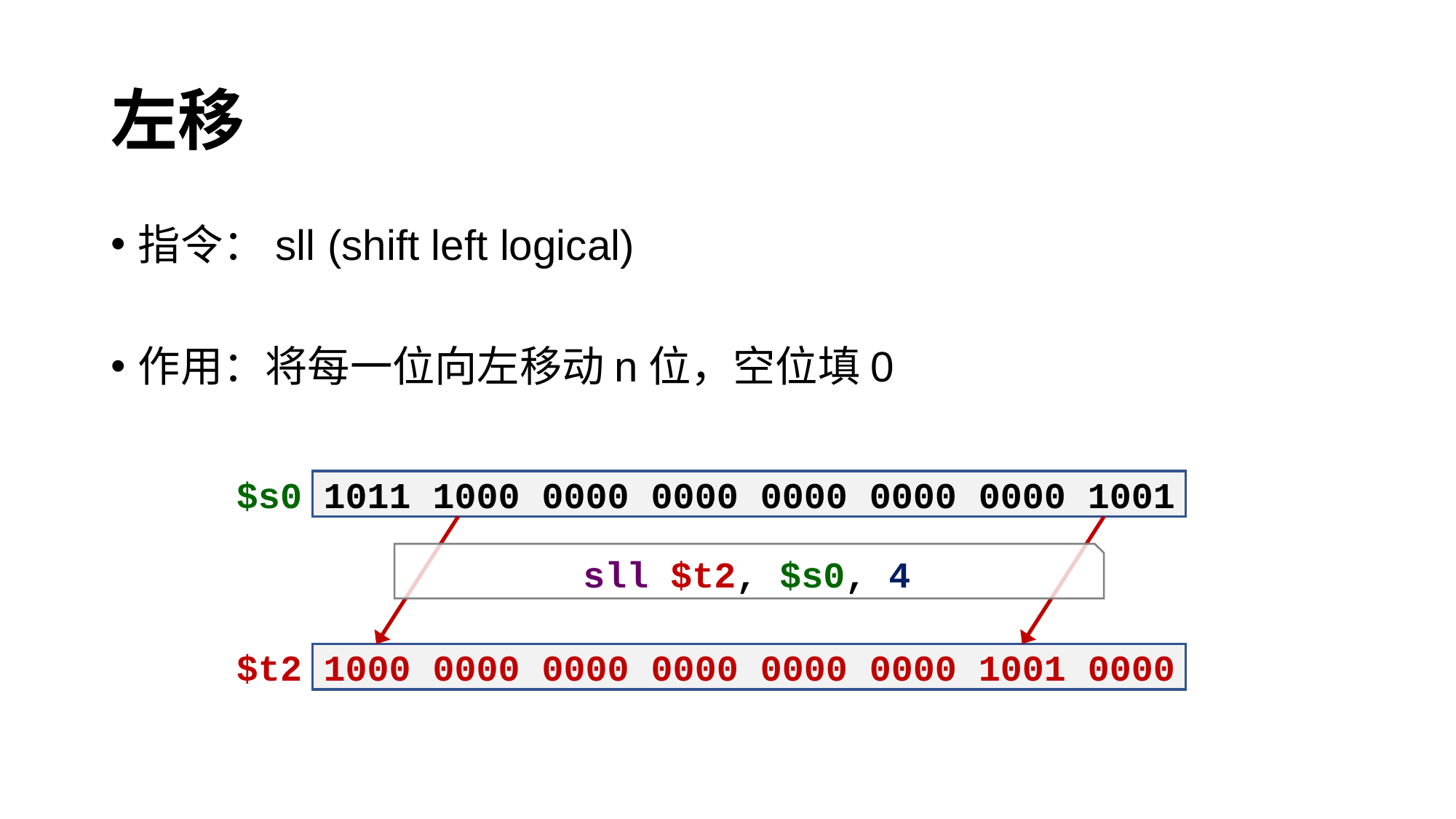

# 左移
指令：sll (shift left logical)

作用：将每一位向左移动n位，空位填0
$s0
1011 1000 0000 0000 0000 0000 0000 1001

sll $t2, $s0, 4
$t2
1000 0000 0000 0000 0000 0000 1001 0000